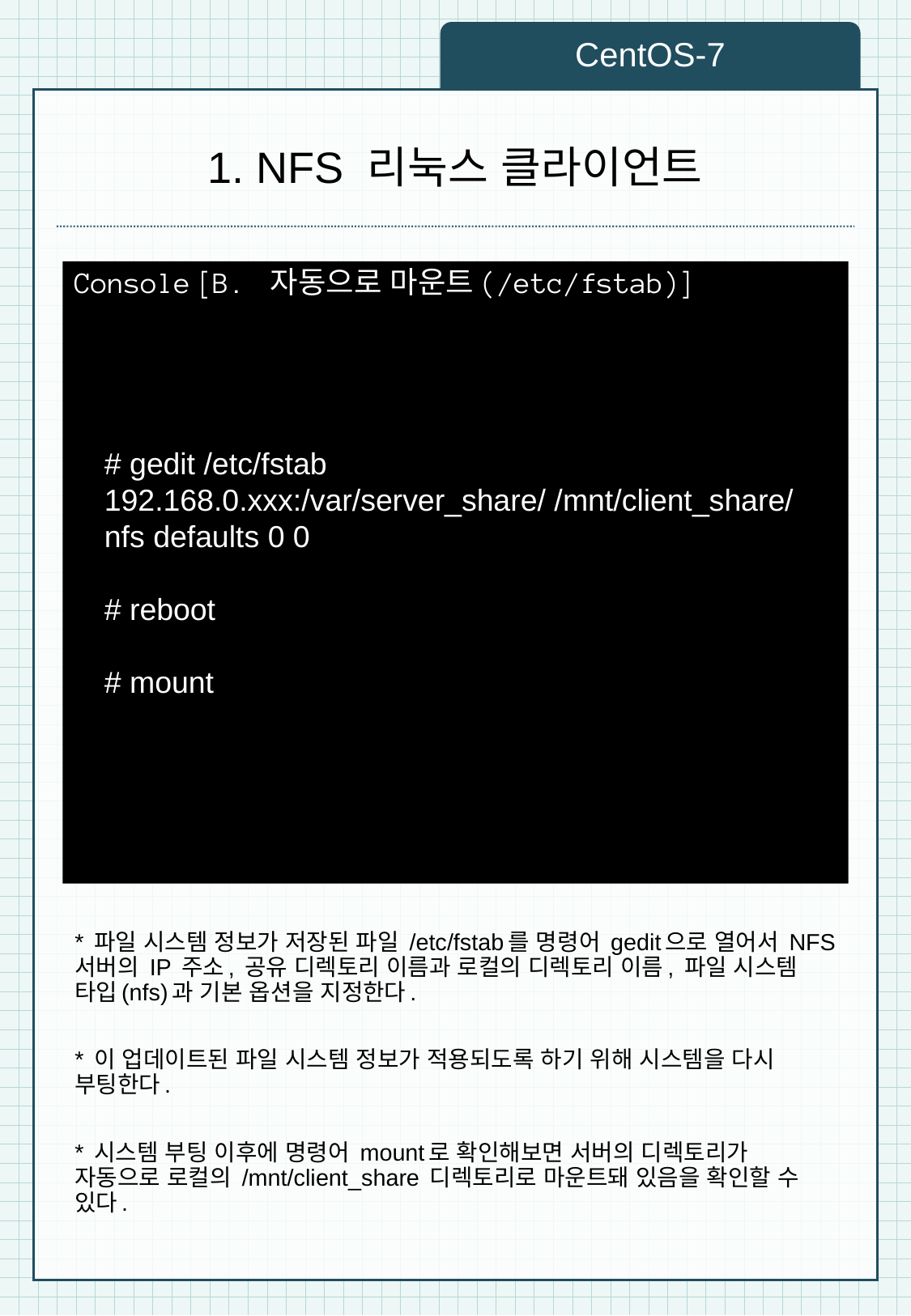

CentOS-7

# 1. NFS 리눅스 클라이언트
Console	[B. 자동으로 마운트(/etc/fstab)]

# gedit /etc/fstab
192.168.0.xxx:/var/server_share/ /mnt/client_share/ nfs defaults 0 0

# reboot

# mount
* 파일 시스템 정보가 저장된 파일 /etc/fstab를 명령어 gedit으로 열어서 NFS 서버의 IP 주소, 공유 디렉토리 이름과 로컬의 디렉토리 이름, 파일 시스템 타입(nfs)과 기본 옵션을 지정한다.

* 이 업데이트된 파일 시스템 정보가 적용되도록 하기 위해 시스템을 다시 부팅한다.

* 시스템 부팅 이후에 명령어 mount로 확인해보면 서버의 디렉토리가 자동으로 로컬의 /mnt/client_share 디렉토리로 마운트돼 있음을 확인할 수 있다.